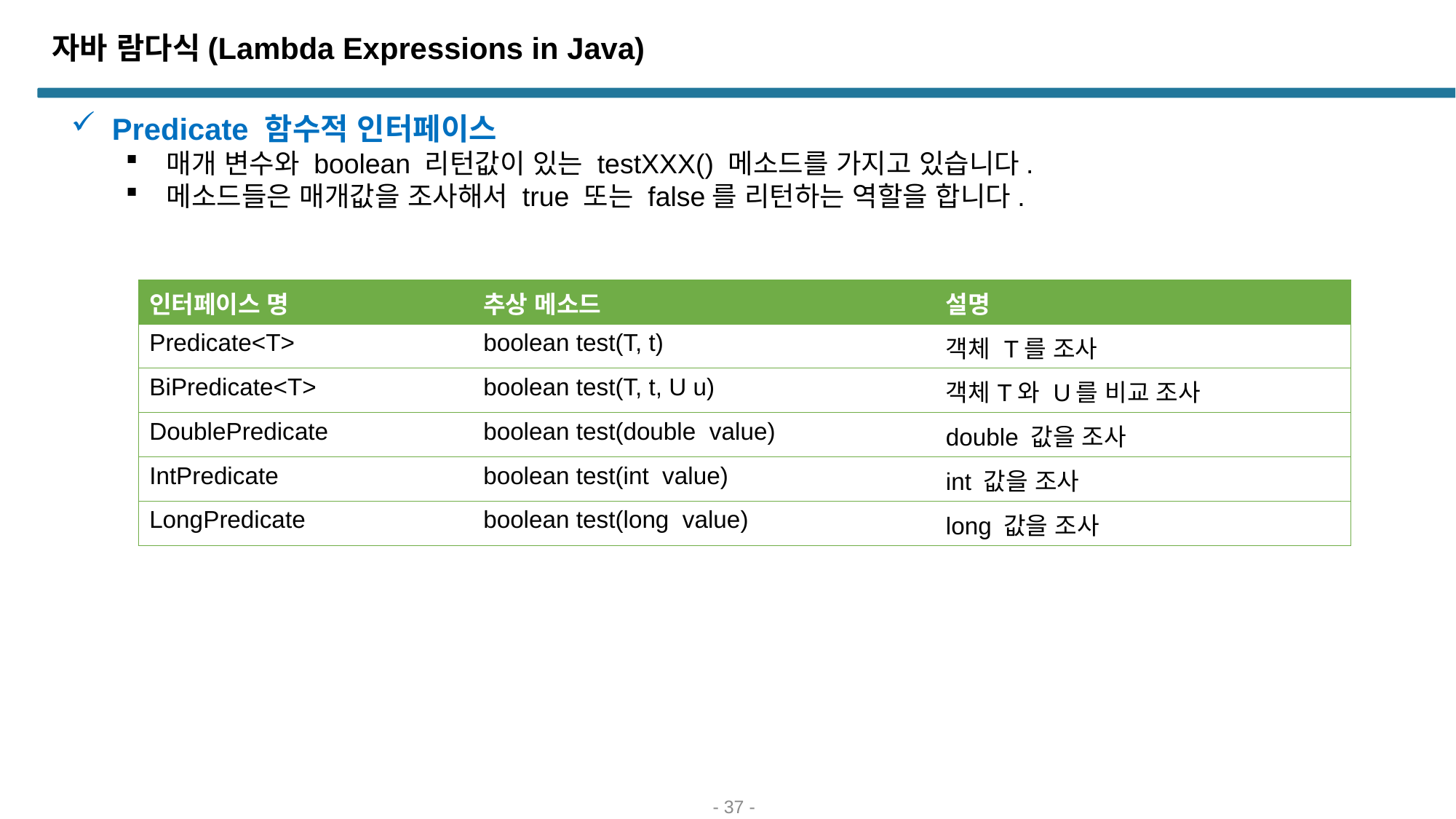

# 자바 람다식(Lambda Expressions in Java)
Predicate 함수적 인터페이스
매개 변수와 boolean 리턴값이 있는 testXXX() 메소드를 가지고 있습니다.
메소드들은 매개값을 조사해서 true 또는 false를 리턴하는 역할을 합니다.
| 인터페이스 명 | 추상 메소드 | 설명 |
| --- | --- | --- |
| Predicate<T> | boolean test(T, t) | 객체 T를 조사 |
| BiPredicate<T> | boolean test(T, t, U u) | 객체T와 U를 비교 조사 |
| DoublePredicate | boolean test(double value) | double 값을 조사 |
| IntPredicate | boolean test(int value) | int 값을 조사 |
| LongPredicate | boolean test(long value) | long 값을 조사 |
- 37 -